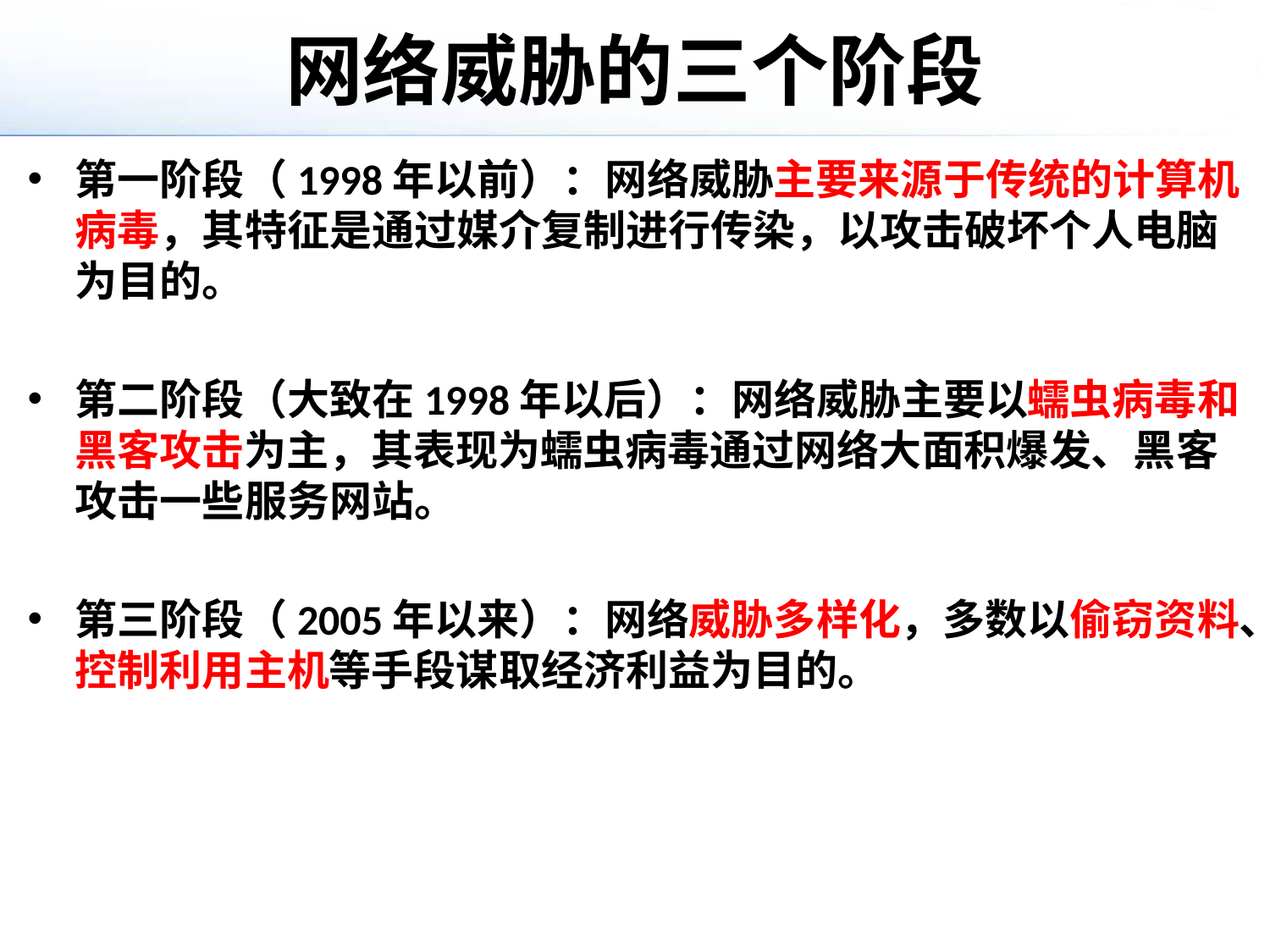

# 网络威胁的三个阶段
第一阶段（1998年以前）：网络威胁主要来源于传统的计算机病毒，其特征是通过媒介复制进行传染，以攻击破坏个人电脑为目的。

第二阶段（大致在1998年以后）：网络威胁主要以蠕虫病毒和黑客攻击为主，其表现为蠕虫病毒通过网络大面积爆发、黑客攻击一些服务网站。

第三阶段（2005年以来）：网络威胁多样化，多数以偷窃资料、控制利用主机等手段谋取经济利益为目的。